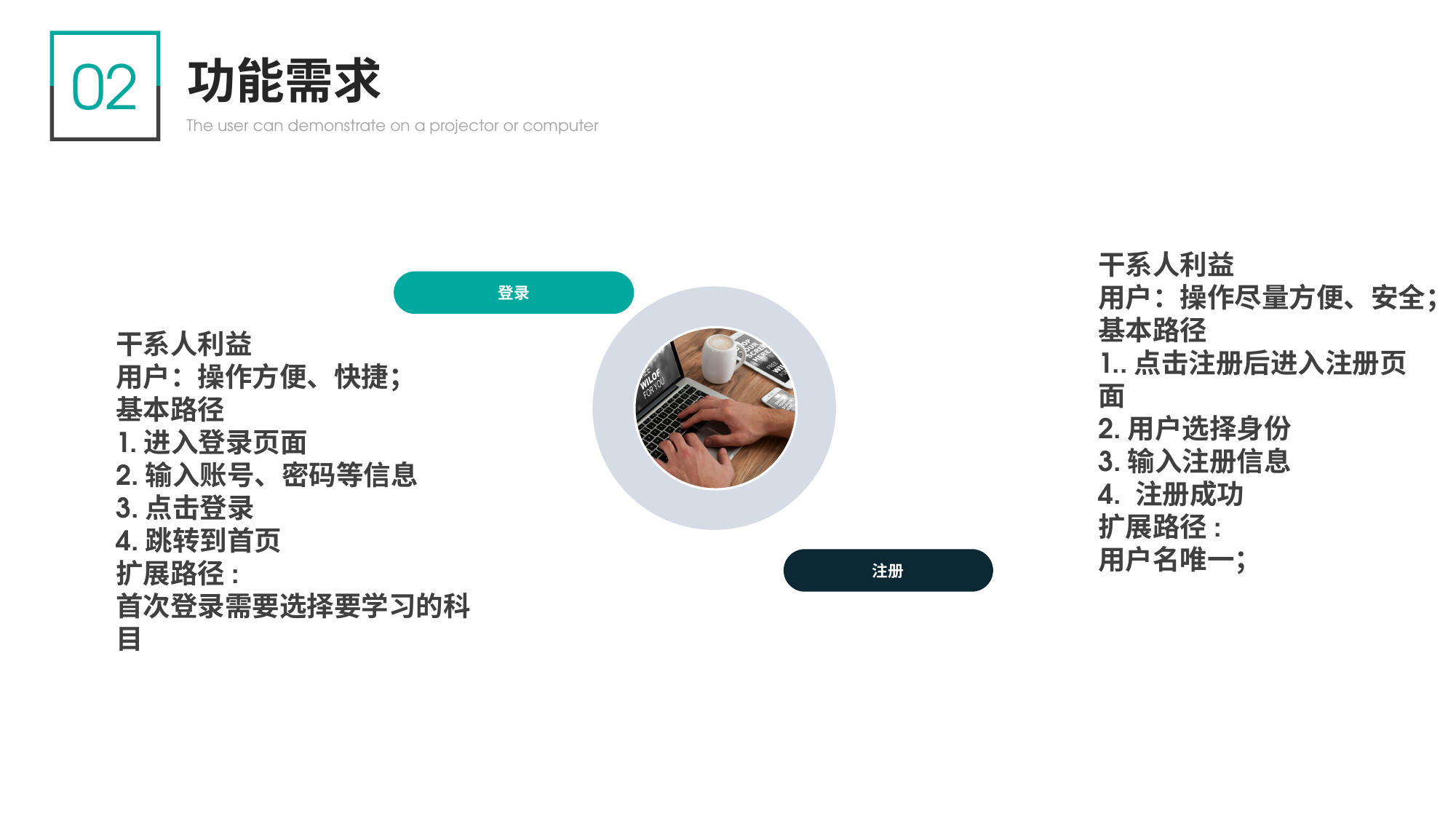

02
功能需求
The user can demonstrate on a projector or computer

干系人利益
用户：操作尽量方便、安全；
基本路径
1..点击注册后进入注册页面
2.用户选择身份
3.输入注册信息
4. 注册成功
扩展路径:
用户名唯一；
登录

注册
干系人利益
用户：操作方便、快捷；
基本路径
1.进入登录页面
2.输入账号、密码等信息
3.点击登录
4.跳转到首页
扩展路径:
首次登录需要选择要学习的科目